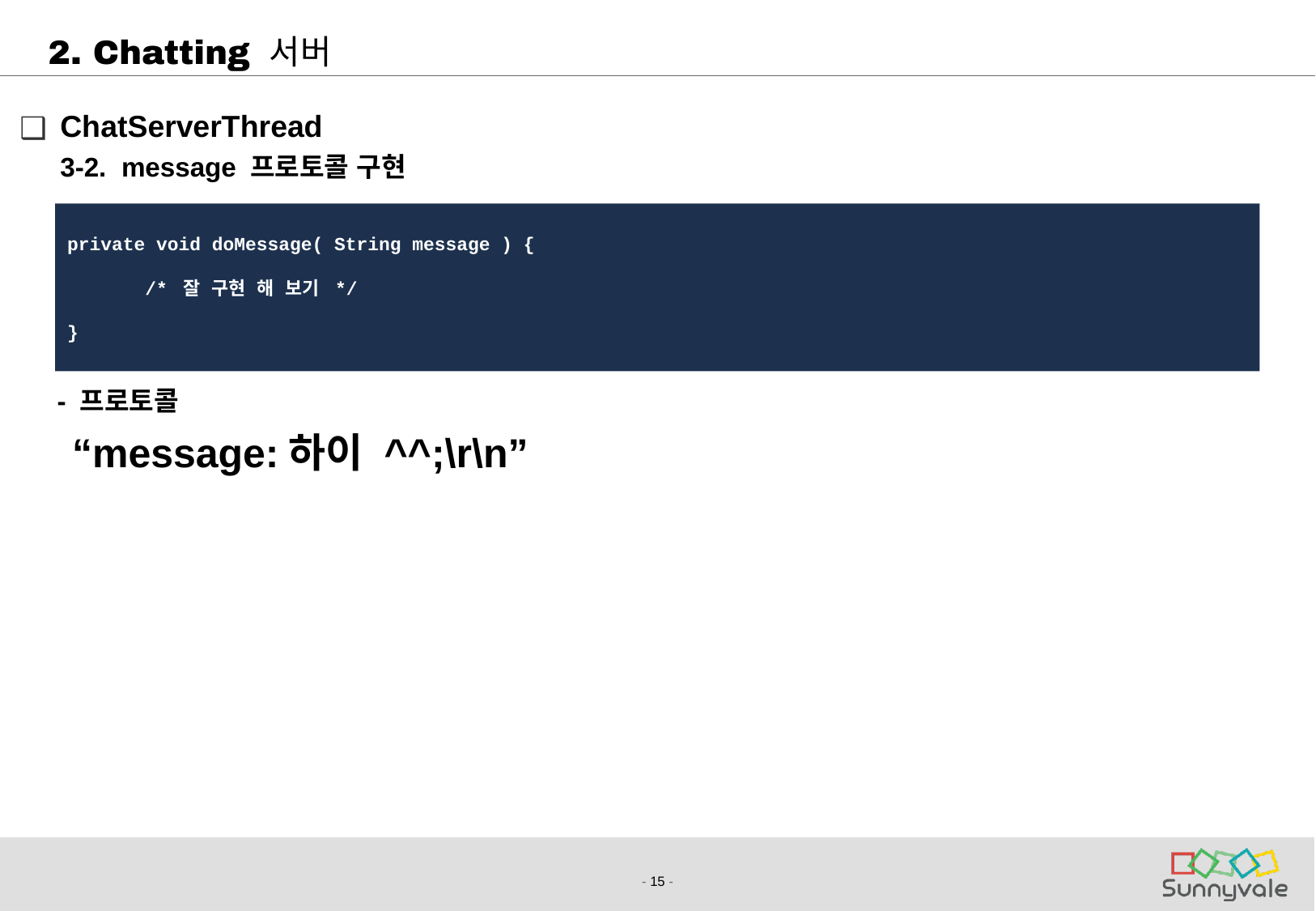

# 2. Chatting 서버
ChatServerThread
	3-2.  message 프로토콜 구현

     - 프로토콜
       “message:하이 ^^;\r\n”

private void doMessage( String message ) {

       /* 잘 구현 해 보기 */

}